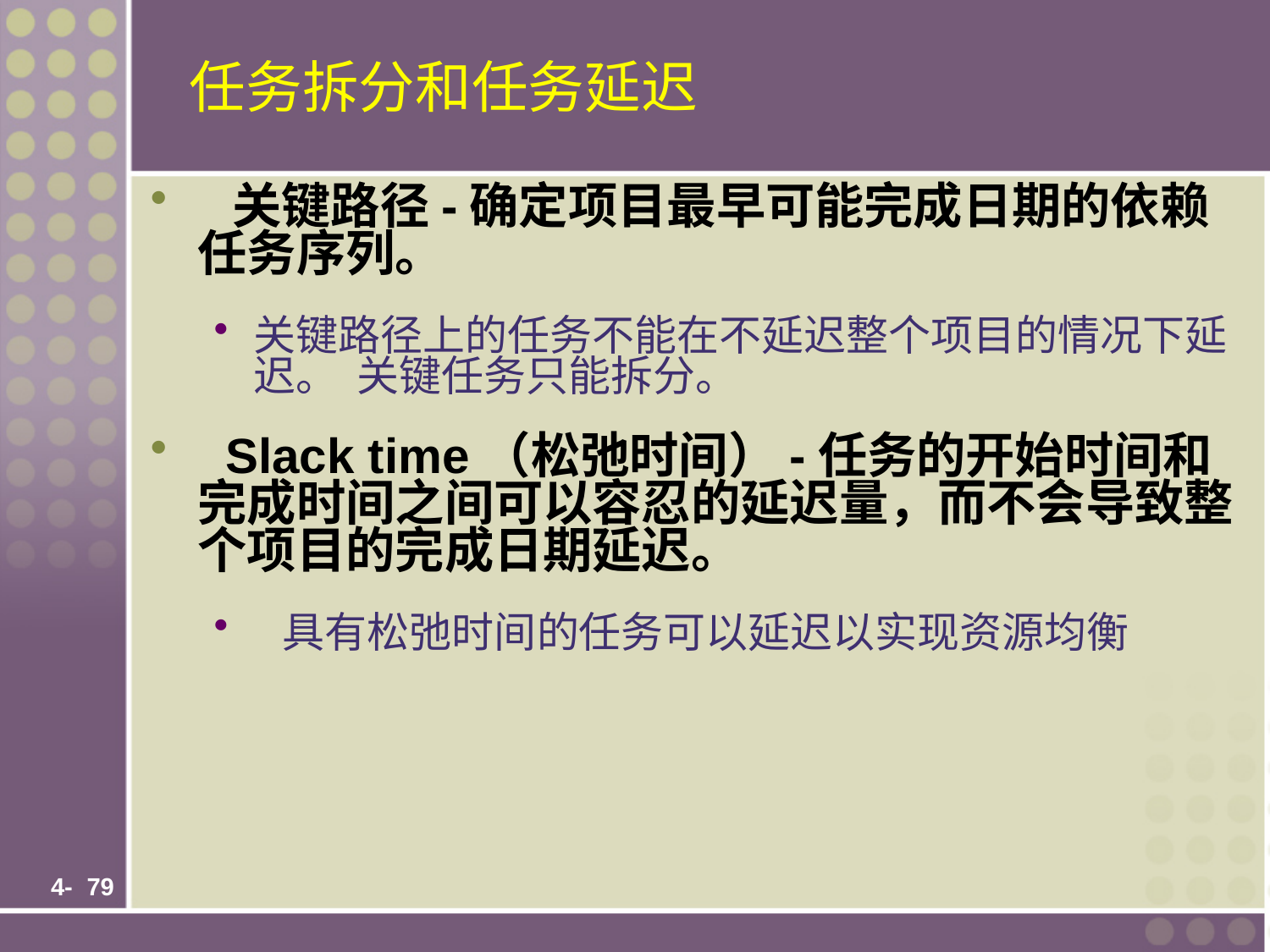

# 任务拆分和任务延迟
  关键路径-确定项目最早可能完成日期的依赖任务序列。
关键路径上的任务不能在不延迟整个项目的情况下延迟。  关键任务只能拆分。
  Slack time（松弛时间）-任务的开始时间和完成时间之间可以容忍的延迟量，而不会导致整个项目的完成日期延迟。
  具有松弛时间的任务可以延迟以实现资源均衡
  4-  79